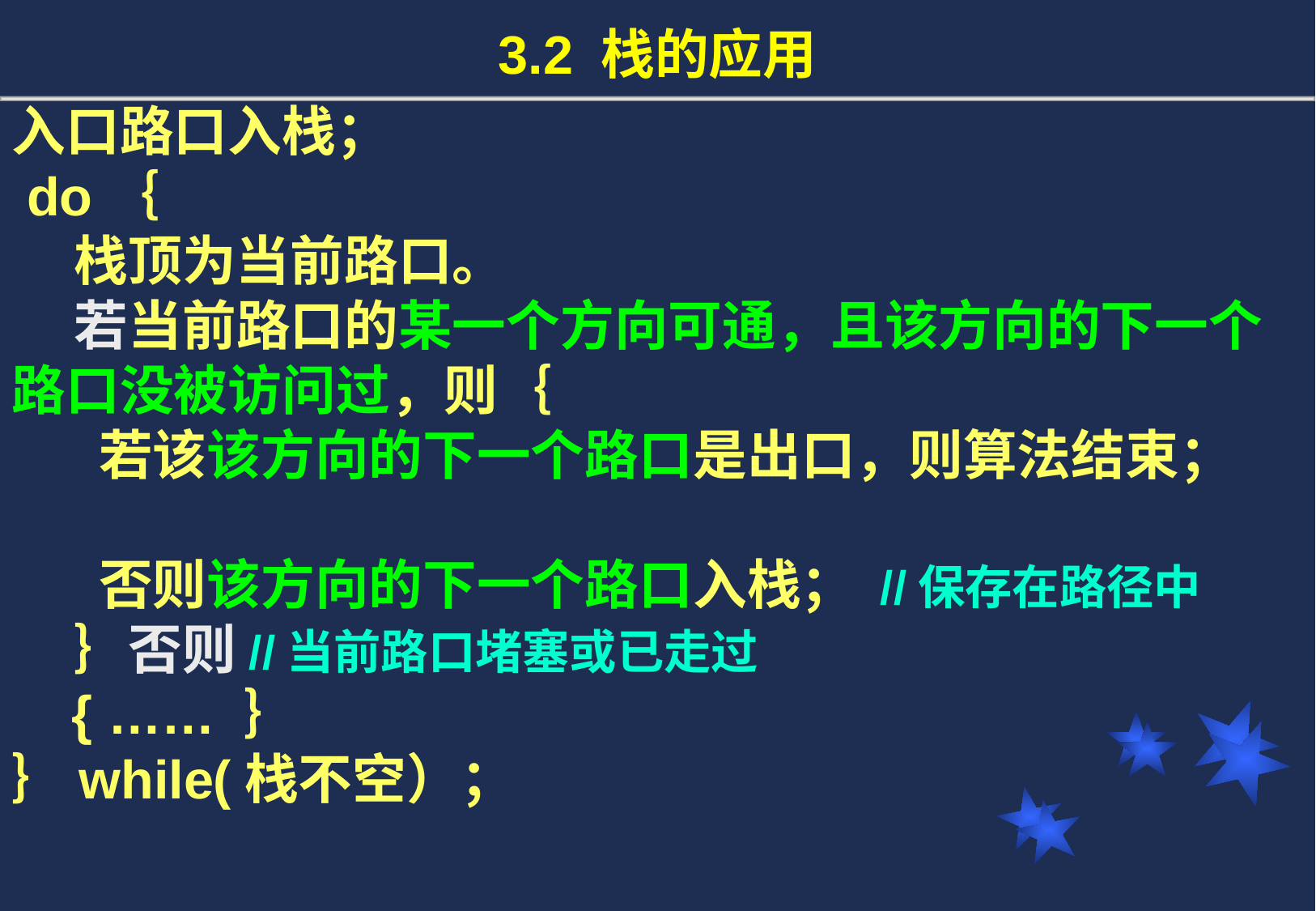

# 3.2 栈的应用
入口路口入栈；
 do｛
    栈顶为当前路口。
    若当前路口的某一个方向可通，且该方向的下一个路口没被访问过，则｛
      若该该方向的下一个路口是出口，则算法结束；
      否则该方向的下一个路口入栈； //保存在路径中
    ｝否则//当前路口堵塞或已走过
    { …… ｝
｝while(栈不空）；